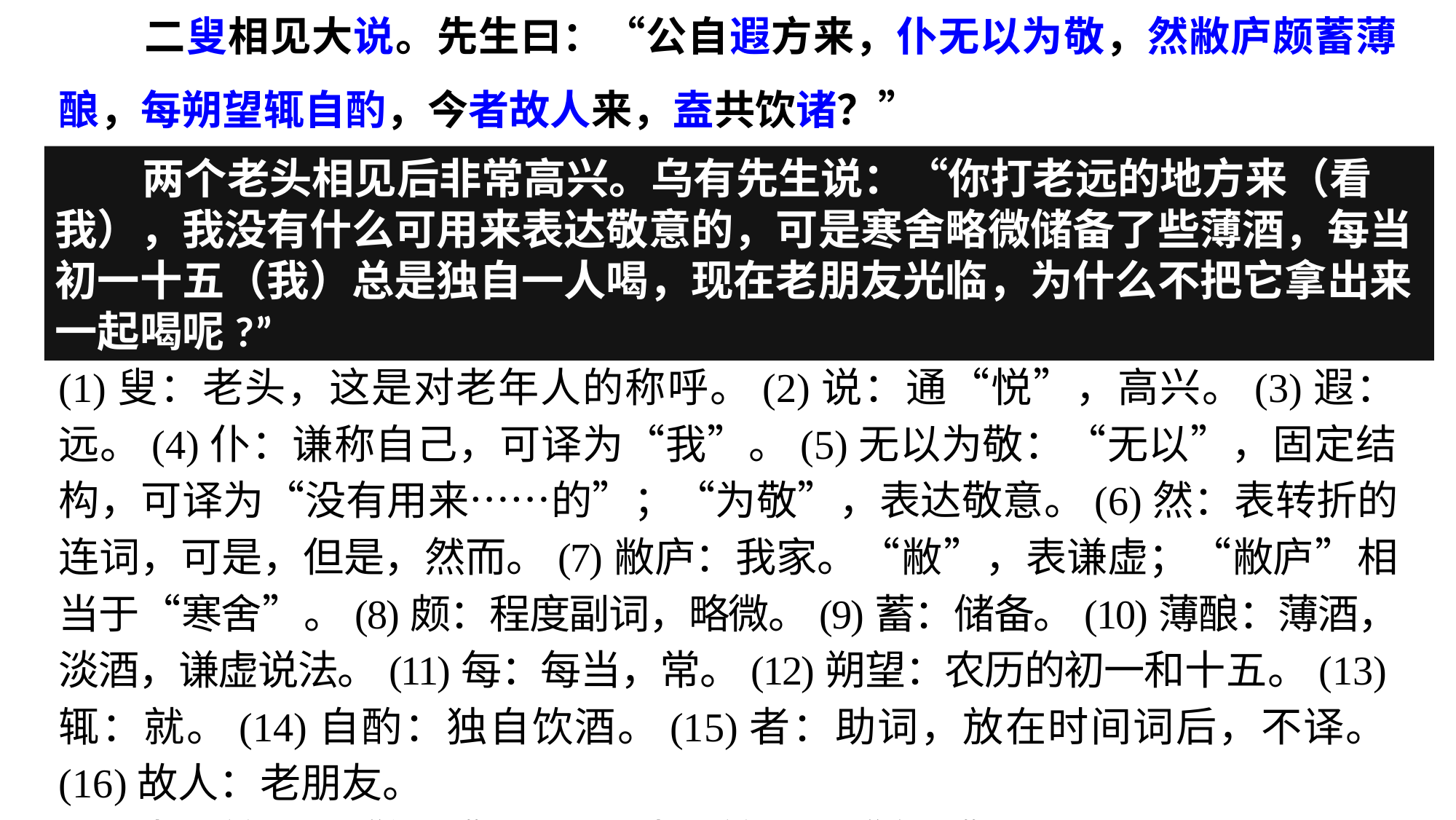

二叟相见大说。先生曰：“公自遐方来，仆无以为敬，然敝庐颇蓄薄酿，每朔望辄自酌，今者故人来，盍共饮诸？”

(1)叟：老头，这是对老年人的称呼。(2)说：通“悦”，高兴。(3)遐：远。(4)仆：谦称自己，可译为“我”。(5)无以为敬：“无以”，固定结构，可译为“没有用来……的”；“为敬”，表达敬意。(6)然：表转折的连词，可是，但是，然而。(7)敝庐：我家。“敝”，表谦虚；“敝庐”相当于“寒舍”。(8)颇：程度副词，略微。(9)蓄：储备。(10)薄酿：薄酒，淡酒，谦虚说法。(11)每：每当，常。(12)朔望：农历的初一和十五。(13)辄：就。(14)自酌：独自饮酒。(15)者：助词，放在时间词后，不译。(16)故人：老朋友。
(17)盍：兼词，“何不”。(18)诸：兼词，“之乎”。
        两个老头相见后非常高兴。乌有先生说：“你打老远的地方来（看我），我没有什么可用来表达敬意的，可是寒舍略微储备了些薄酒，每当初一十五（我）总是独自一人喝，现在老朋友光临，为什么不把它拿出来一起喝呢?”